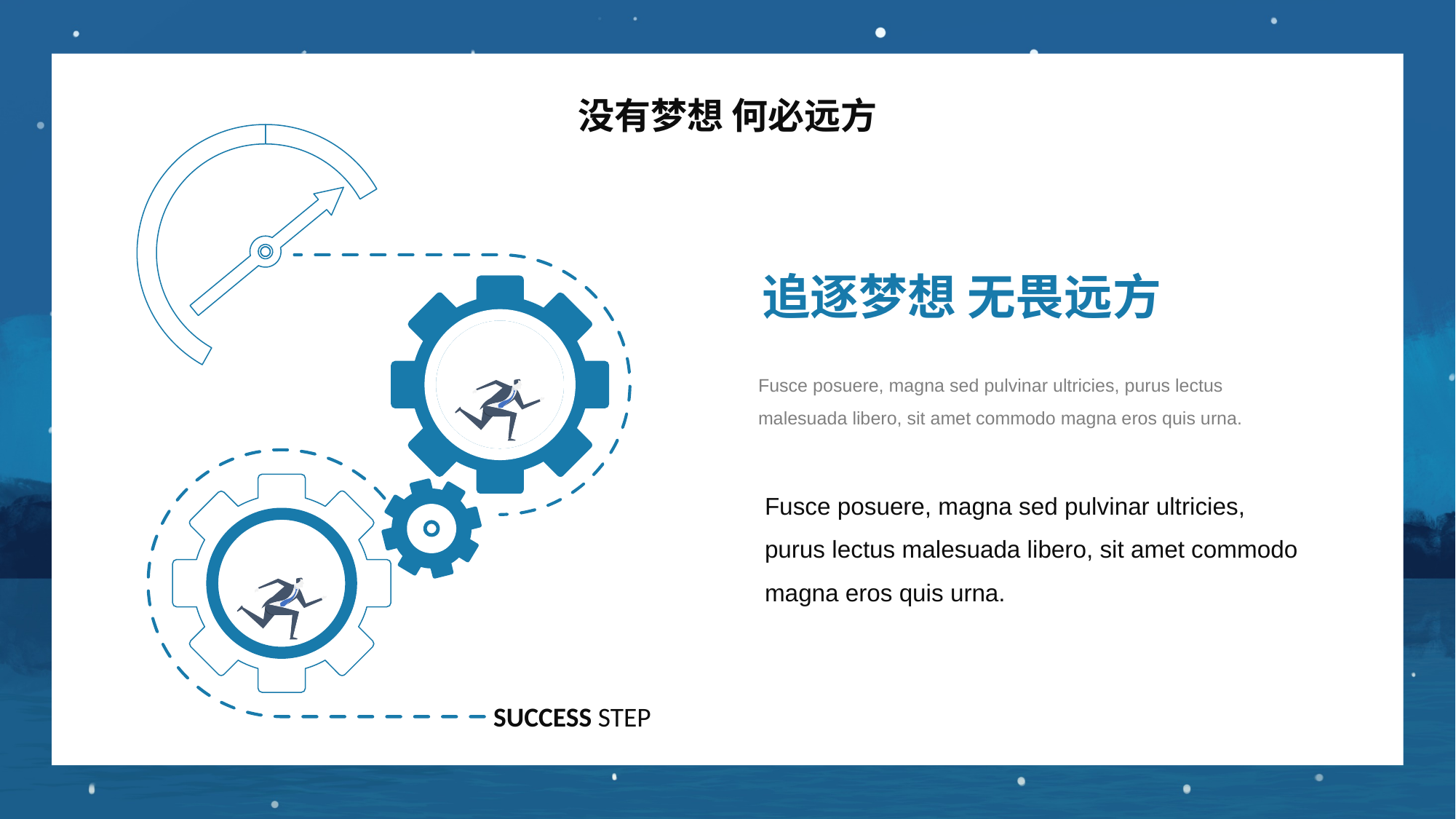

没有梦想 何必远方

追逐梦想 无畏远方

Fusce posuere, magna sed pulvinar ultricies, purus lectus malesuada libero, sit amet commodo magna eros quis urna.

Fusce posuere, magna sed pulvinar ultricies, purus lectus malesuada libero, sit amet commodo magna eros quis urna.

SUCCESS STEP